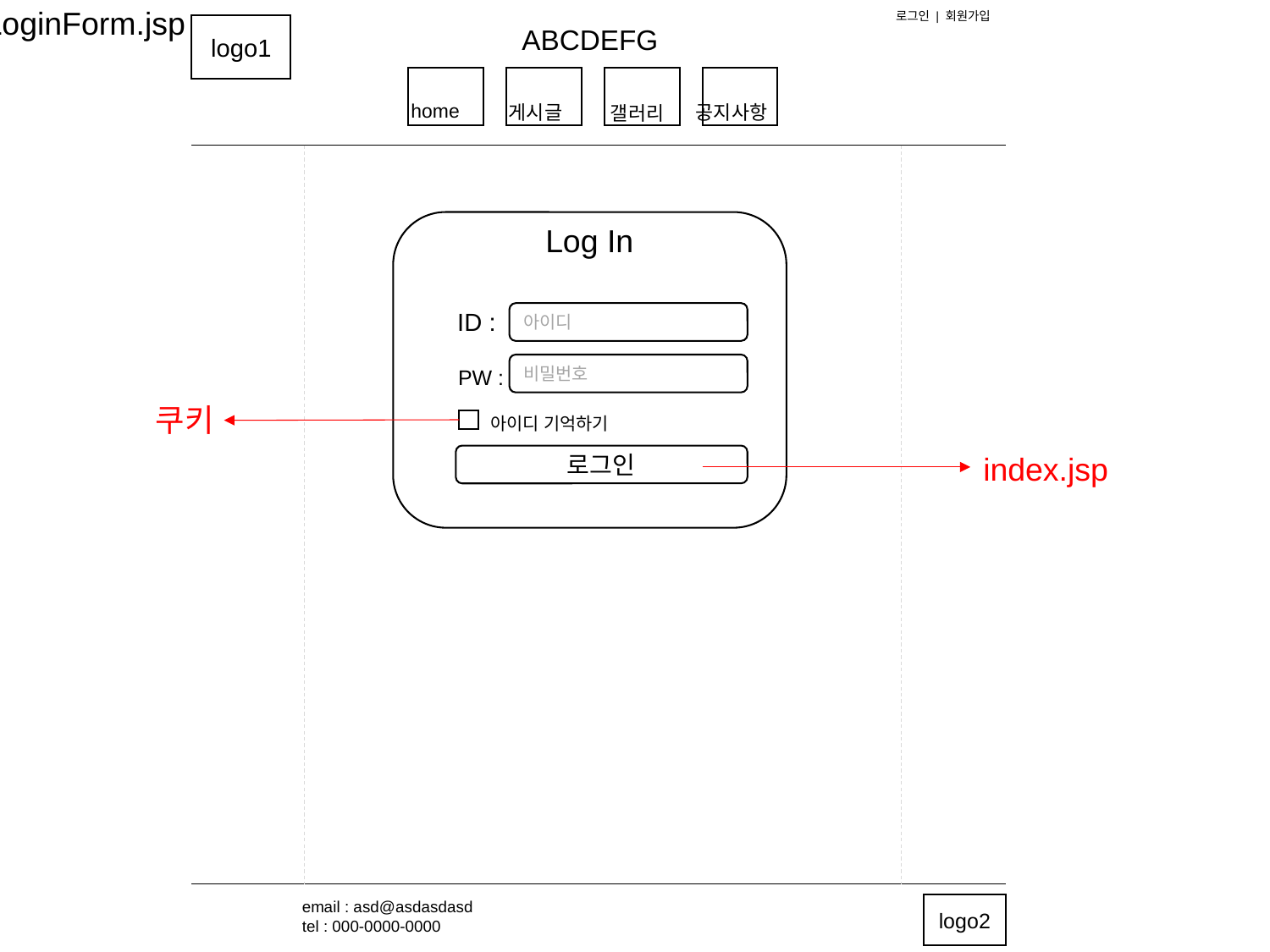

LoginForm.jsp
로그인 | 회원가입
logo1
ABCDEFG

home
게시글
공지사항
갤러리

Log In
ID :
아이디
비밀번호
PW :
쿠키
아이디 기억하기

index.jsp
로그인
email : asd@asdasdasd
tel : 000-0000-0000
logo2